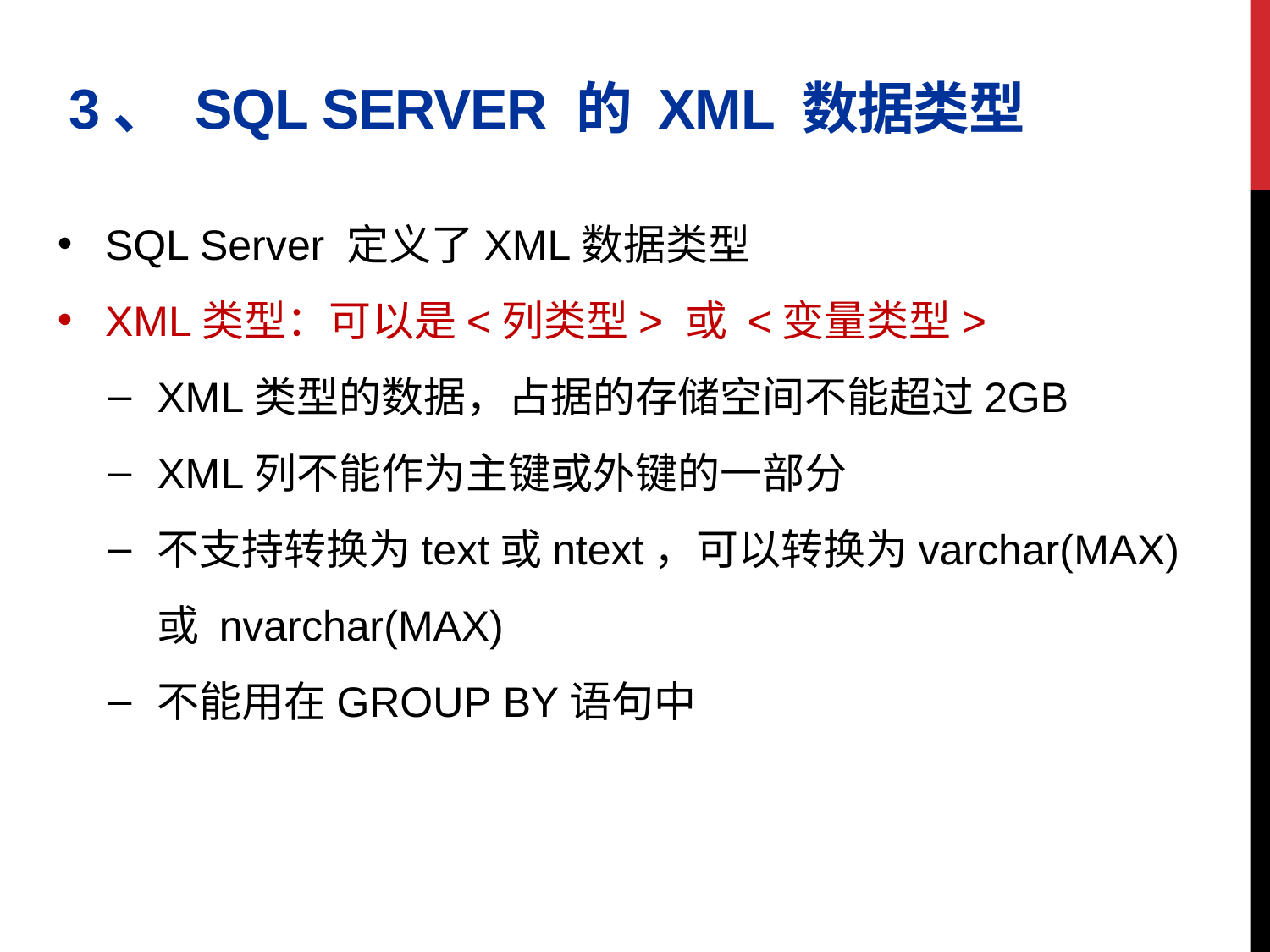

# 3、 SQL Server 的 XML 数据类型
SQL Server 定义了XML数据类型
XML类型：可以是<列类型> 或 <变量类型>
XML类型的数据，占据的存储空间不能超过2GB
XML列不能作为主键或外键的一部分
不支持转换为text或ntext，可以转换为varchar(MAX) 或 nvarchar(MAX)
不能用在GROUP BY语句中